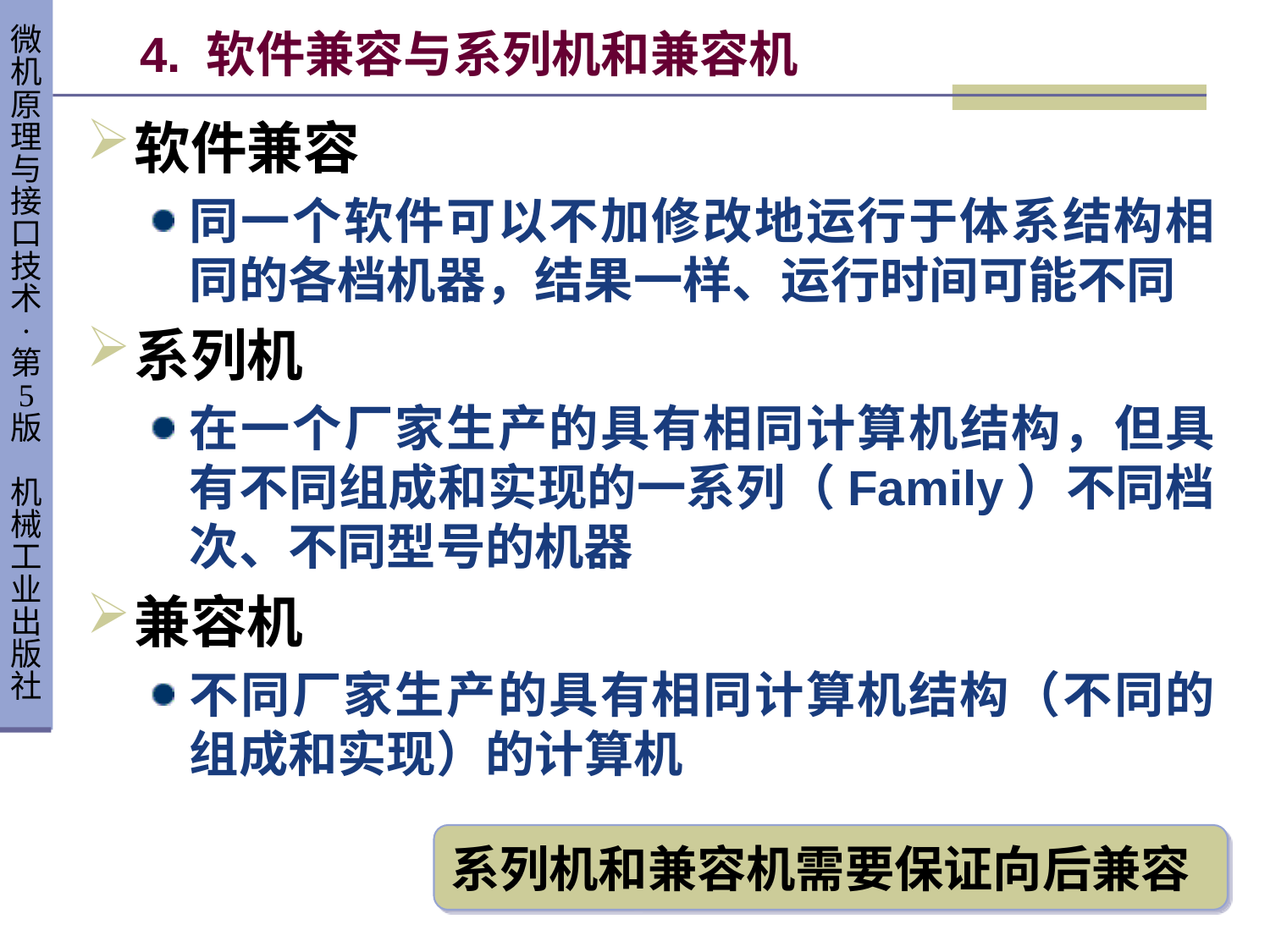

# 4. 软件兼容与系列机和兼容机
软件兼容
同一个软件可以不加修改地运行于体系结构相同的各档机器，结果一样、运行时间可能不同
系列机
在一个厂家生产的具有相同计算机结构，但具有不同组成和实现的一系列（Family）不同档次、不同型号的机器
兼容机
不同厂家生产的具有相同计算机结构（不同的组成和实现）的计算机
系列机和兼容机需要保证向后兼容